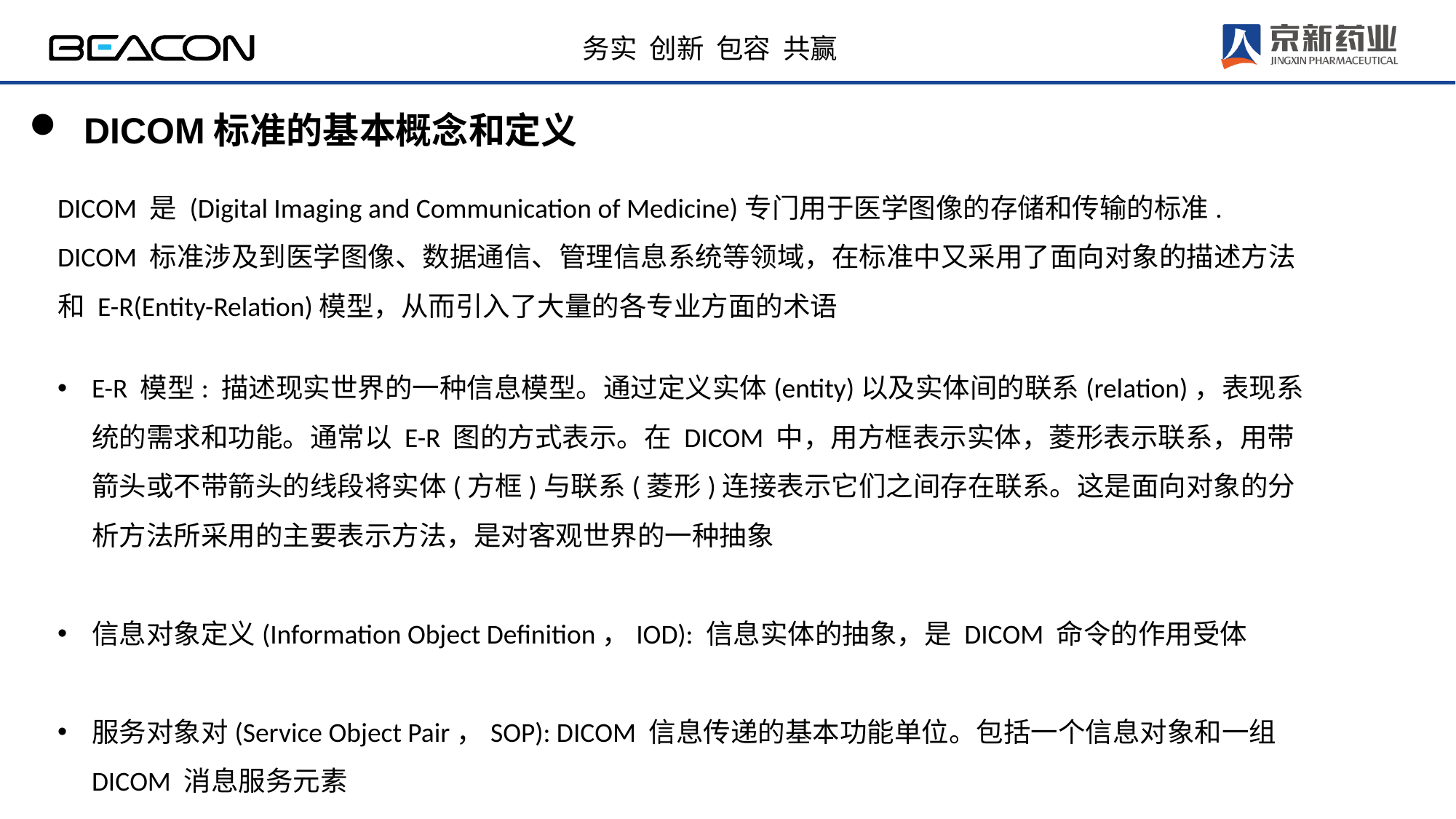

DICOM标准的基本概念和定义
DICOM 是 (Digital Imaging and Communication of Medicine)专门用于医学图像的存储和传输的标准.
DICOM 标准涉及到医学图像、数据通信、管理信息系统等领域，在标准中又采用了面向对象的描述方法和 E-R(Entity-Relation)模型，从而引入了大量的各专业方面的术语

E-R 模型: 描述现实世界的一种信息模型。通过定义实体(entity)以及实体间的联系(relation)，表现系统的需求和功能。通常以 E-R 图的方式表示。在 DICOM 中，用方框表示实体，菱形表示联系，用带箭头或不带箭头的线段将实体(方框)与联系(菱形)连接表示它们之间存在联系。这是面向对象的分析方法所采用的主要表示方法，是对客观世界的一种抽象

信息对象定义(Information Object Definition，IOD): 信息实体的抽象，是 DICOM 命令的作用受体

服务对象对(Service Object Pair，SOP): DICOM 信息传递的基本功能单位。包括一个信息对象和一组 DICOM 消息服务元素